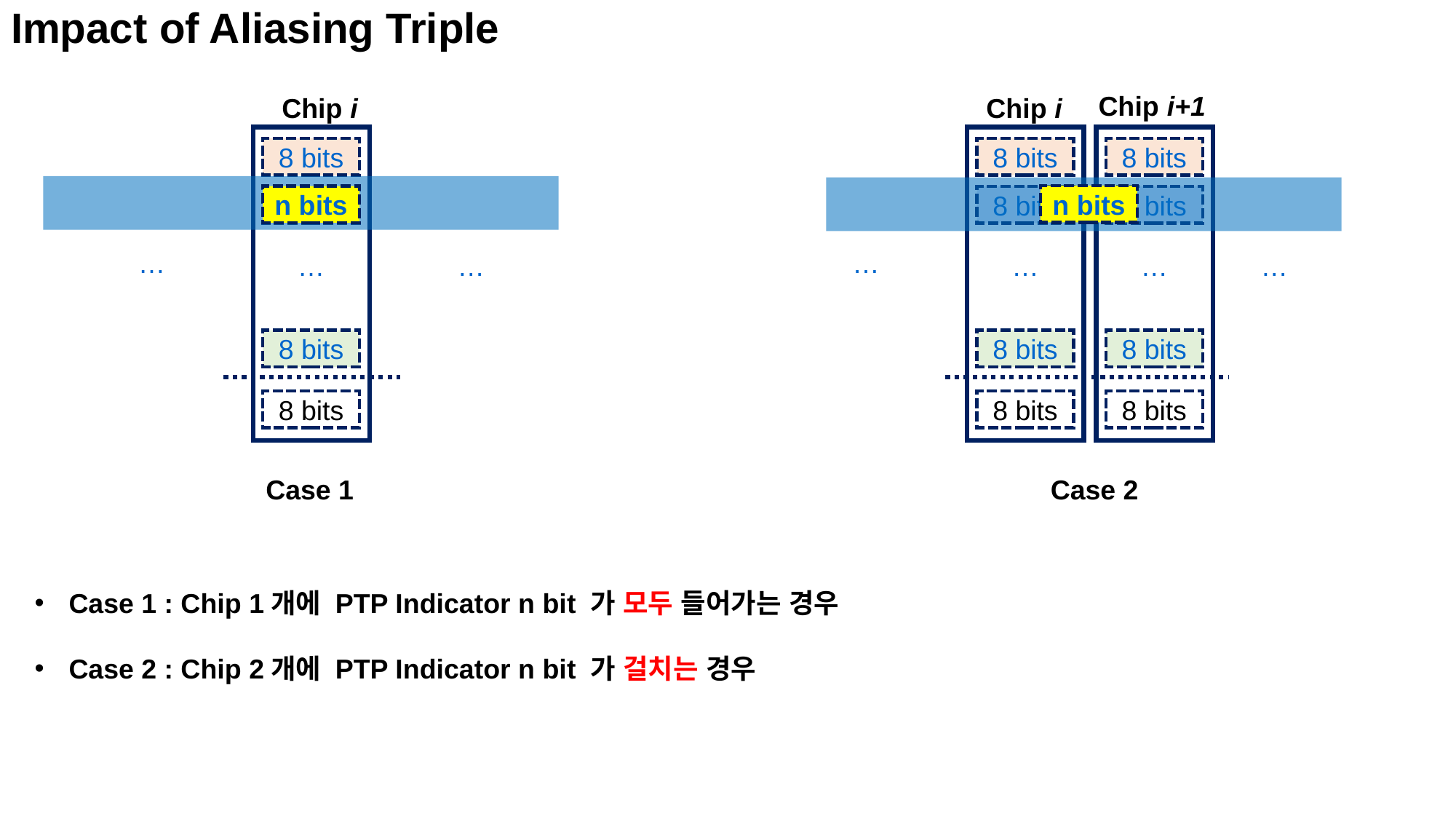

# Impact of Aliasing Triple
Chip i+1

8 bits
8 bits
…
8 bits
8 bits
Chip i

8 bits
8 bits
…
8 bits
8 bits
Chip i

8 bits
8 bits
…
8 bits
8 bits

n bits
n bits
…
…
…
…
Case 1
Case 2
Case 1 : Chip 1개에 PTP Indicator n bit 가 모두 들어가는 경우
Case 2 : Chip 2개에 PTP Indicator n bit 가 걸치는 경우